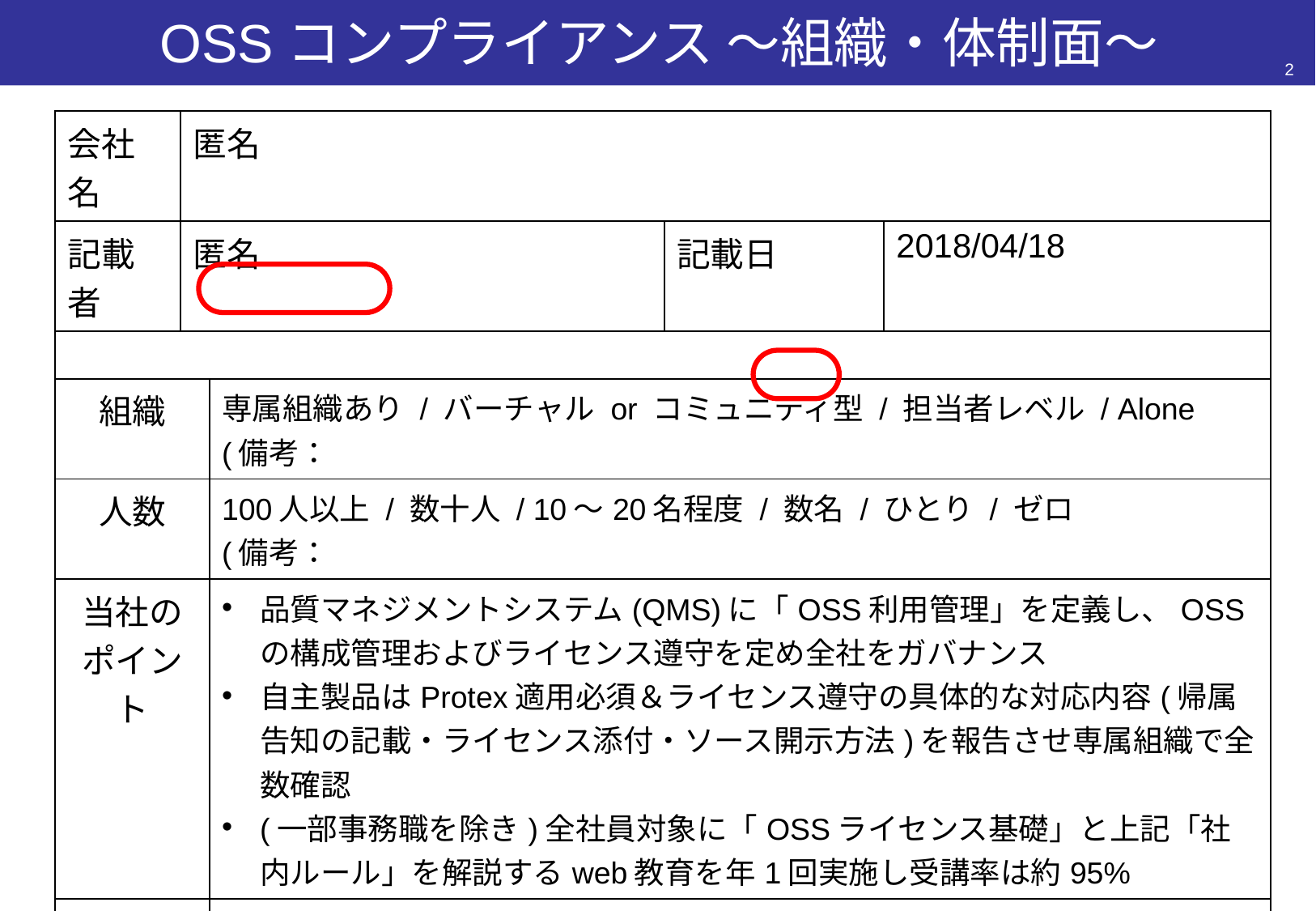

# OSSコンプライアンス ～組織・体制面～
2
| 会社名 | 匿名 |  |  |  |
| --- | --- | --- | --- | --- |
| 記載者 | 匿名 |  | 記載日 | 2018/04/18 |
|  |  |  |  |  |
| 組織 |  | 専属組織あり / バーチャル or コミュニティ型 / 担当者レベル / Alone (備考： |  |  |
| 人数 |  | 100人以上 / 数十人 / 10～20名程度 / 数名 / ひとり / ゼロ (備考： |  |  |
| 当社のポイント |  | 品質マネジメントシステム(QMS)に「OSS利用管理」を定義し、OSSの構成管理およびライセンス遵守を定め全社をガバナンス 自主製品はProtex適用必須＆ライセンス遵守の具体的な対応内容(帰属告知の記載・ライセンス添付・ソース開示方法)を報告させ専属組織で全数確認 (一部事務職を除き)全社員対象に「OSSライセンス基礎」と上記「社内ルール」を解説するweb教育を年1回実施し受講率は約95% |  |  |
| 課題 |  | 知財や法務、経営企画などを巻き込んだOSPO(Open Source Program Office)のような大きな枠組みは構築できておらず体制面は非常に局所的 (OSSの採用判断等は開発部門任せ) |  |  |
| 備考 |  | OSPOの体制構築が急務ですが、どこから手を付けたものか、誰から巻き込んだものか、手探り状態でなかなか進んでいないというのが実態です。 |  |  |